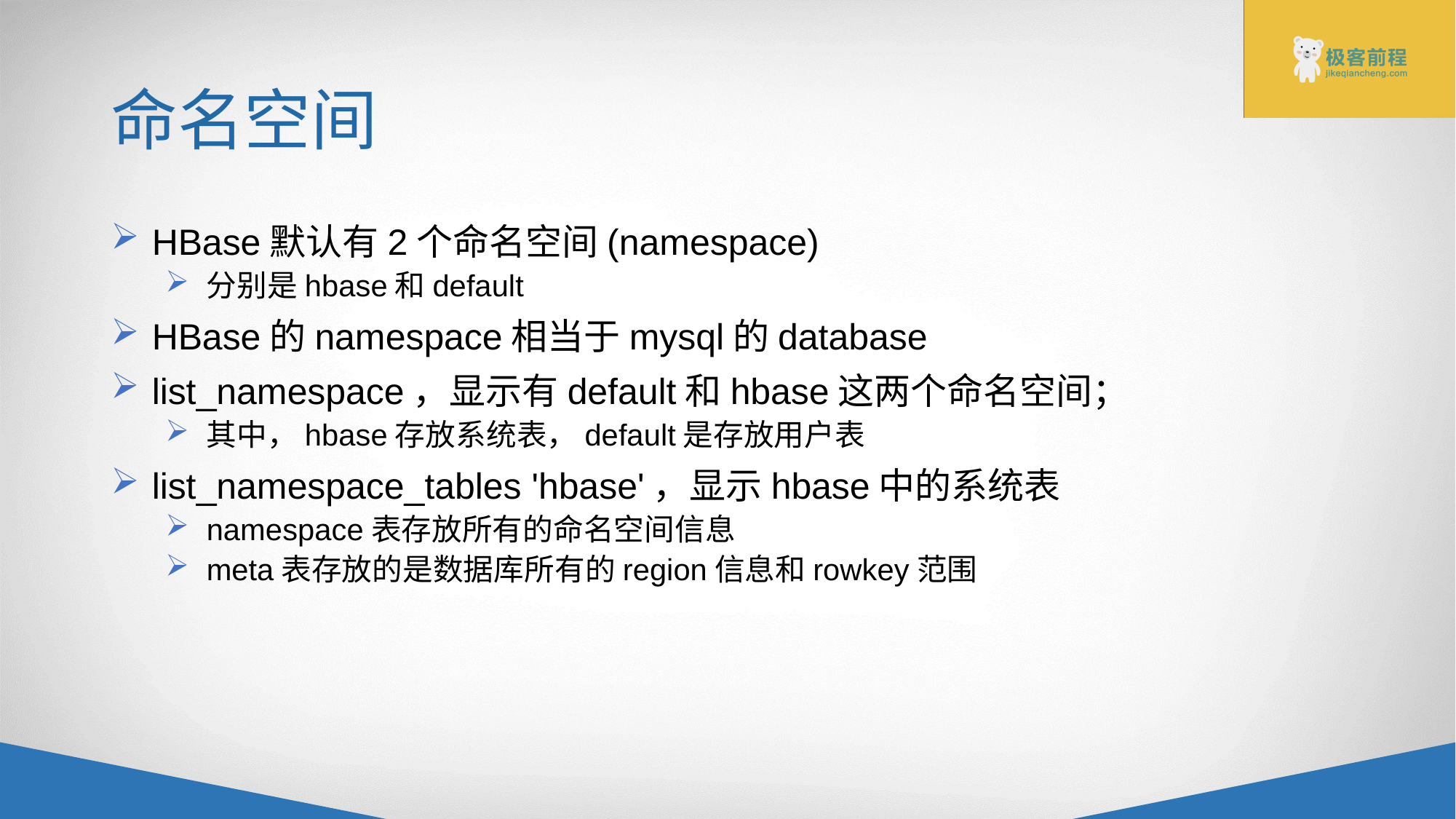

# 命名空间
HBase默认有2个命名空间(namespace)
分别是hbase和default
HBase的namespace相当于mysql的database
list_namespace，显示有default和hbase这两个命名空间；
其中，hbase存放系统表，default是存放用户表
list_namespace_tables 'hbase'，显示hbase中的系统表
namespace表存放所有的命名空间信息
meta表存放的是数据库所有的region信息和rowkey范围